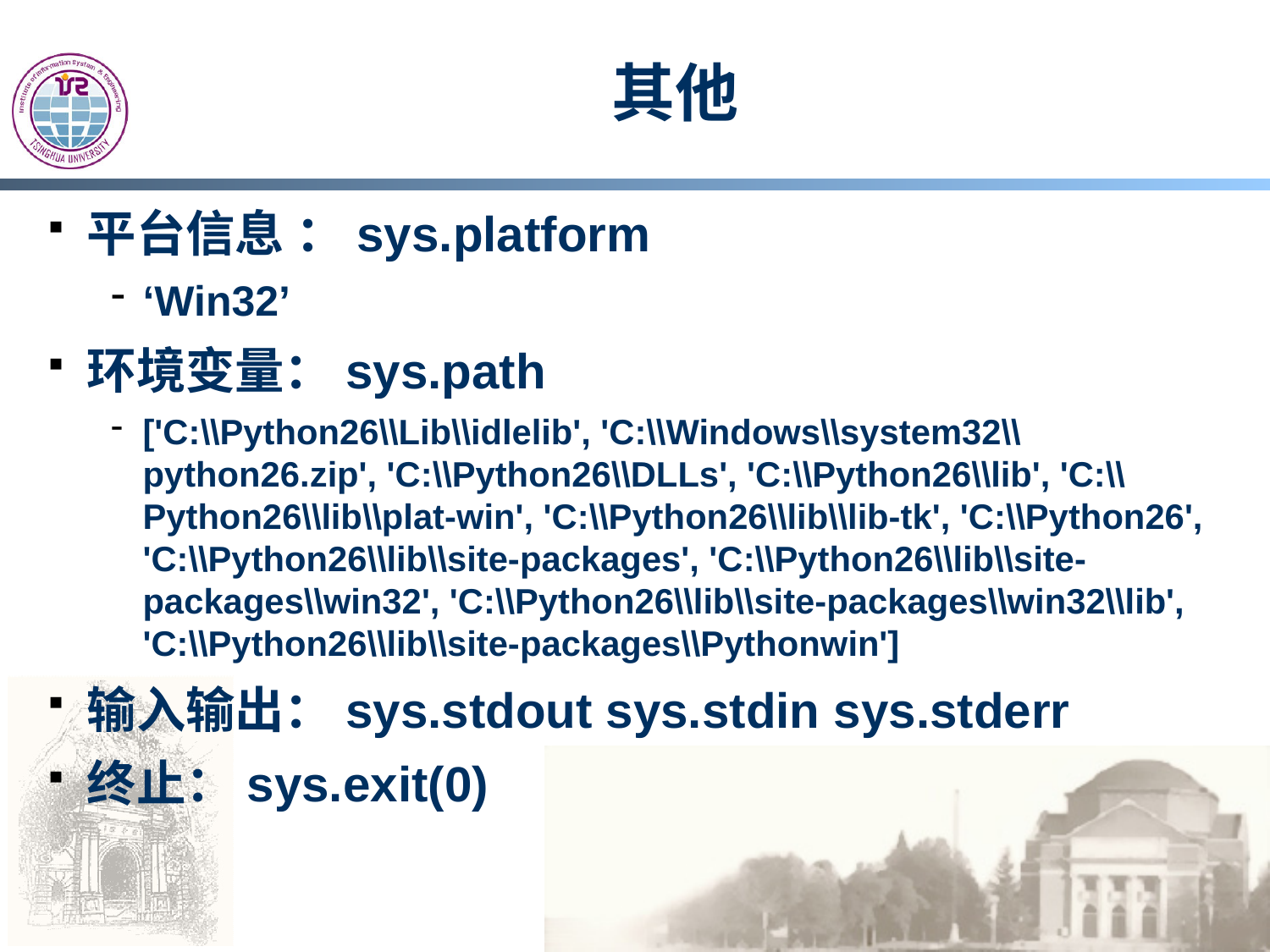

# 其他
平台信息 ：sys.platform
‘Win32’
环境变量：sys.path
['C:\\Python26\\Lib\\idlelib', 'C:\\Windows\\system32\\python26.zip', 'C:\\Python26\\DLLs', 'C:\\Python26\\lib', 'C:\\Python26\\lib\\plat-win', 'C:\\Python26\\lib\\lib-tk', 'C:\\Python26', 'C:\\Python26\\lib\\site-packages', 'C:\\Python26\\lib\\site-packages\\win32', 'C:\\Python26\\lib\\site-packages\\win32\\lib', 'C:\\Python26\\lib\\site-packages\\Pythonwin']
输入输出：sys.stdout sys.stdin sys.stderr
终止：sys.exit(0)